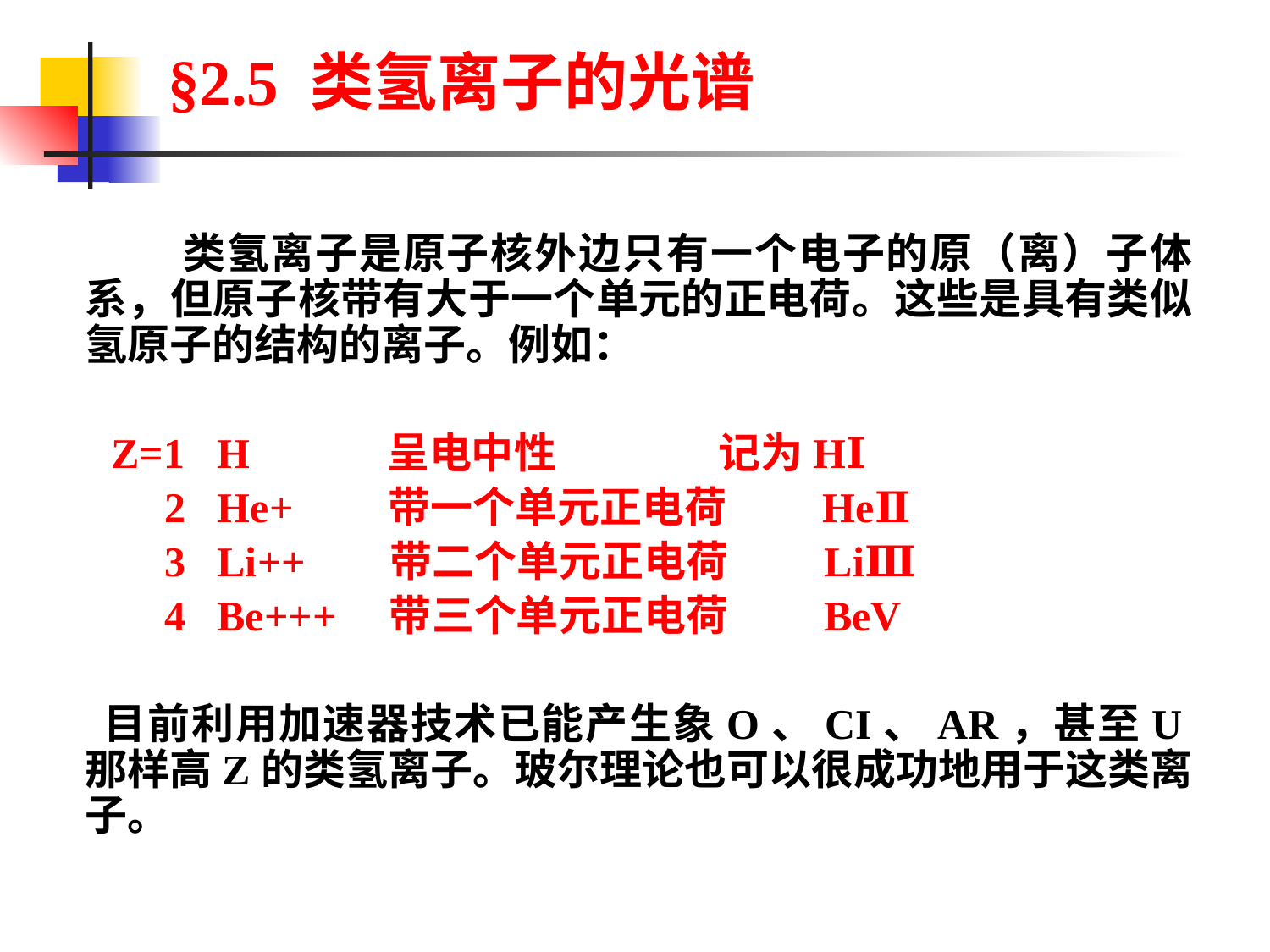

# §2.5 类氢离子的光谱
            类氢离子是原子核外边只有一个电子的原（离）子体系，但原子核带有大于一个单元的正电荷。这些是具有类似氢原子的结构的离子。例如：

       Z=1   H            呈电中性                 记为HⅠ
            2   He+        带一个单元正电荷         HeⅡ
            3   Li++       带二个单元正电荷         LiⅢ
            4   Be+++    带三个单元正电荷         BeV

     目前利用加速器技术已能产生象O、CI、AR，甚至U那样高Z的类氢离子。玻尔理论也可以很成功地用于这类离子。